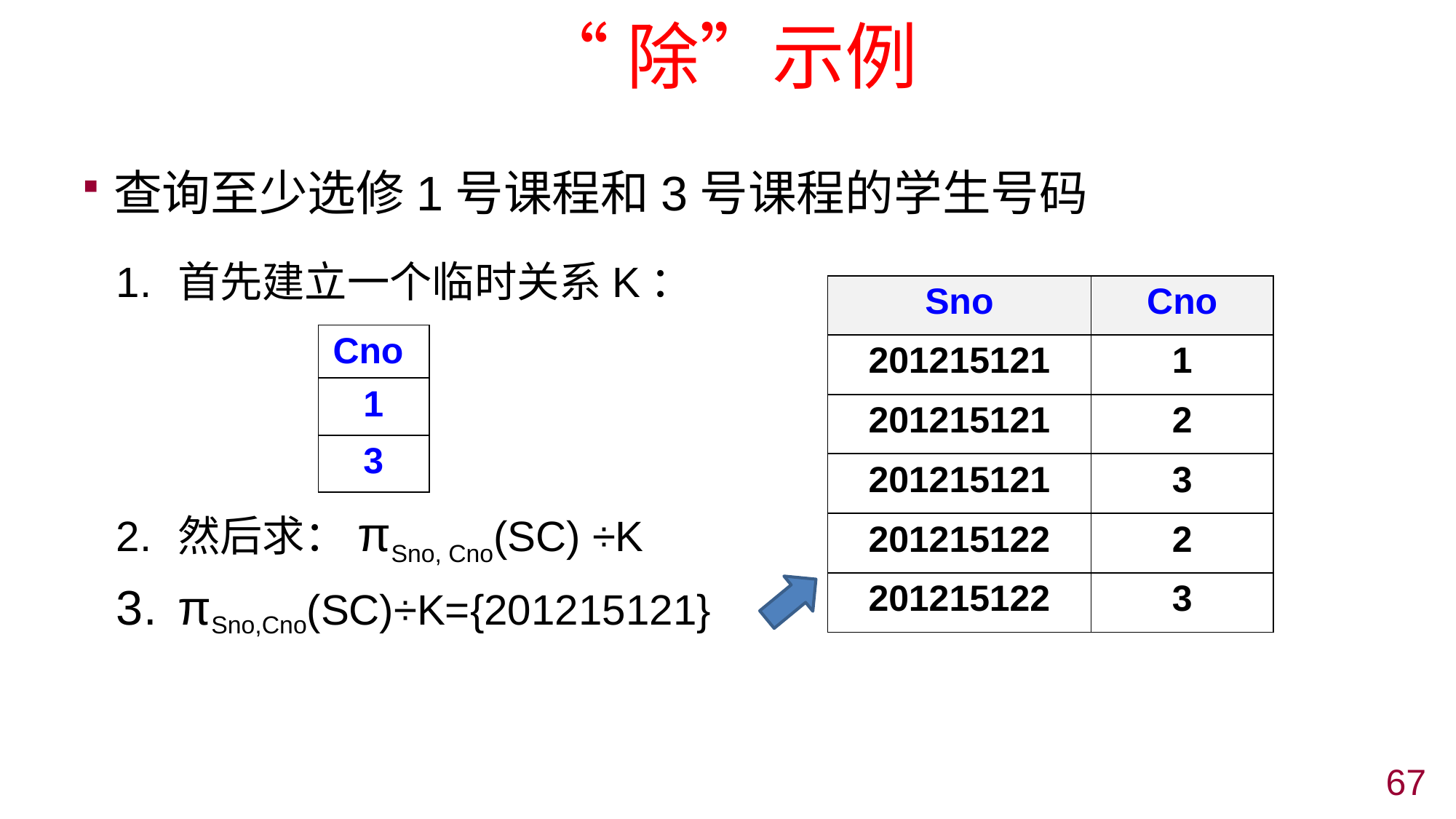

# “除”示例
查询至少选修1号课程和3号课程的学生号码
首先建立一个临时关系K：

然后求：πSno, Cno(SC) ÷K
πSno,Cno(SC)÷K={201215121}
| Sno | Cno |
| --- | --- |
| 201215121 | 1 |
| 201215121 | 2 |
| 201215121 | 3 |
| 201215122 | 2 |
| 201215122 | 3 |
| Cno |
| --- |
| 1 |
| 3 |

67